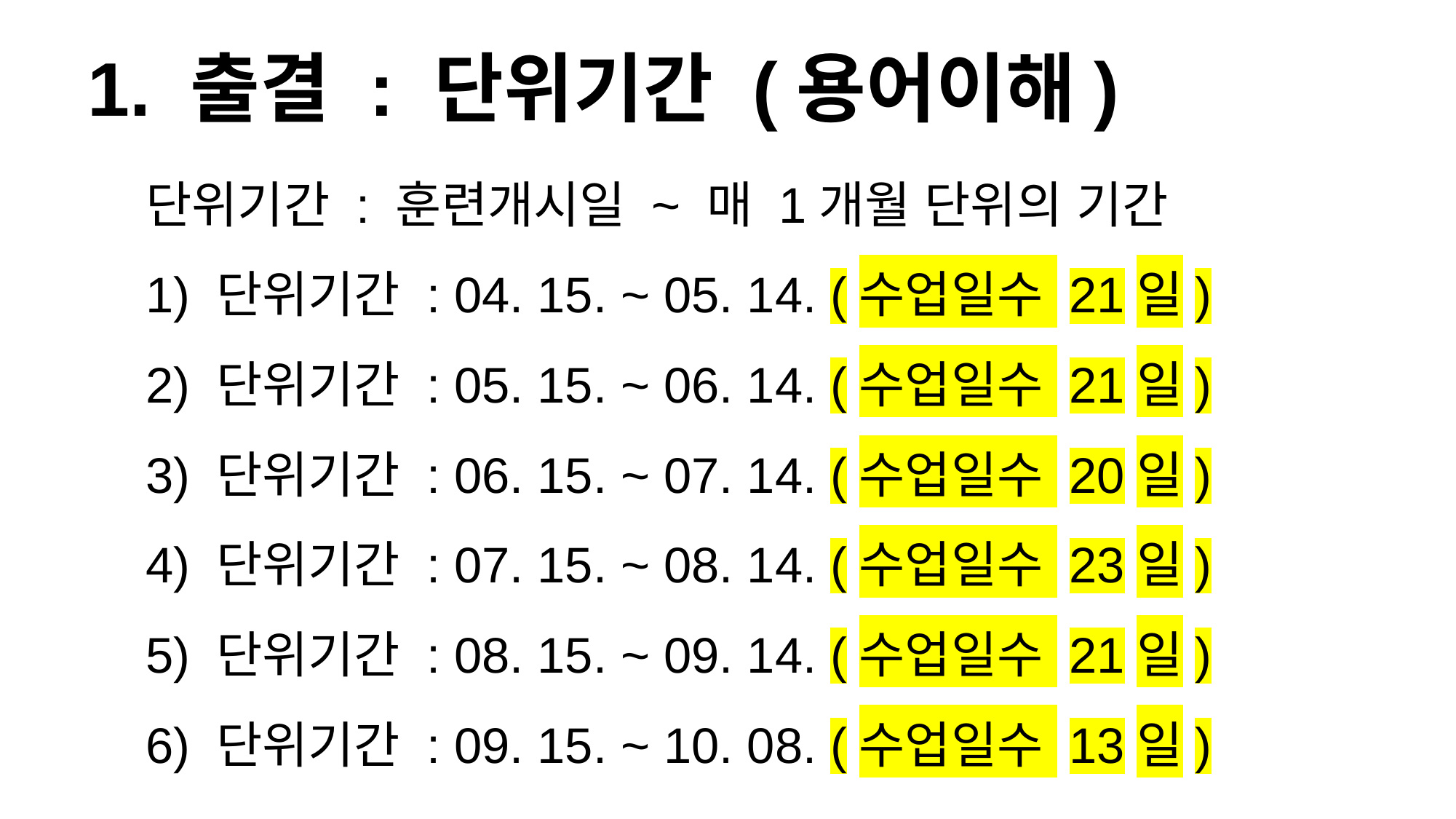

1. 출결 : 단위기간 (용어이해)
단위기간 : 훈련개시일 ~ 매 1개월 단위의 기간
1) 단위기간 : 04. 15. ~ 05. 14. (수업일수 21일)
2) 단위기간 : 05. 15. ~ 06. 14. (수업일수 21일)
3) 단위기간 : 06. 15. ~ 07. 14. (수업일수 20일)
4) 단위기간 : 07. 15. ~ 08. 14. (수업일수 23일)
5) 단위기간 : 08. 15. ~ 09. 14. (수업일수 21일)
6) 단위기간 : 09. 15. ~ 10. 08. (수업일수 13일)